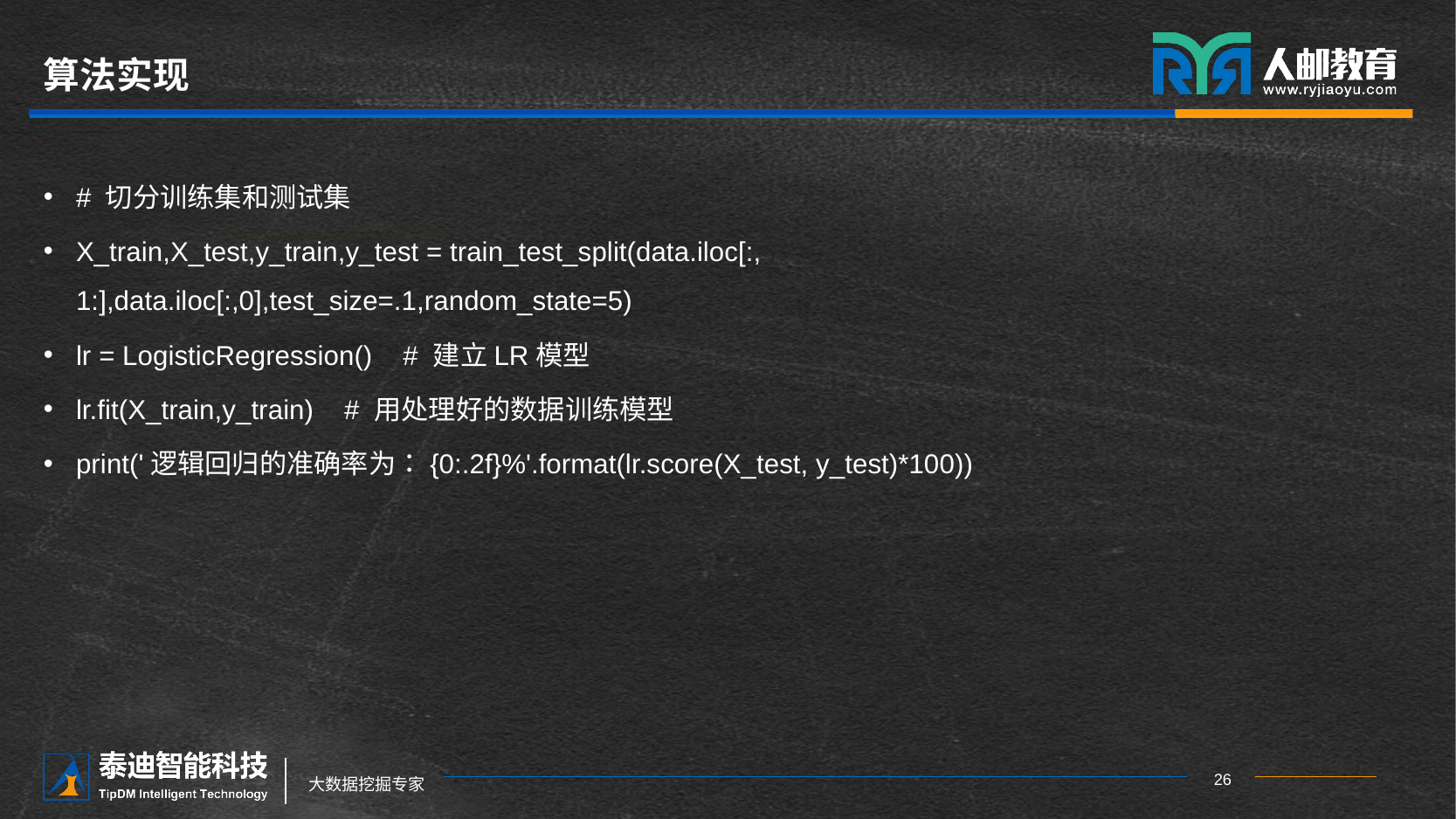

# 算法实现
# 切分训练集和测试集
X_train,X_test,y_train,y_test = train_test_split(data.iloc[:, 1:],data.iloc[:,0],test_size=.1,random_state=5)
lr = LogisticRegression()    # 建立LR模型
lr.fit(X_train,y_train)    # 用处理好的数据训练模型
print('逻辑回归的准确率为：{0:.2f}%'.format(lr.score(X_test, y_test)*100))